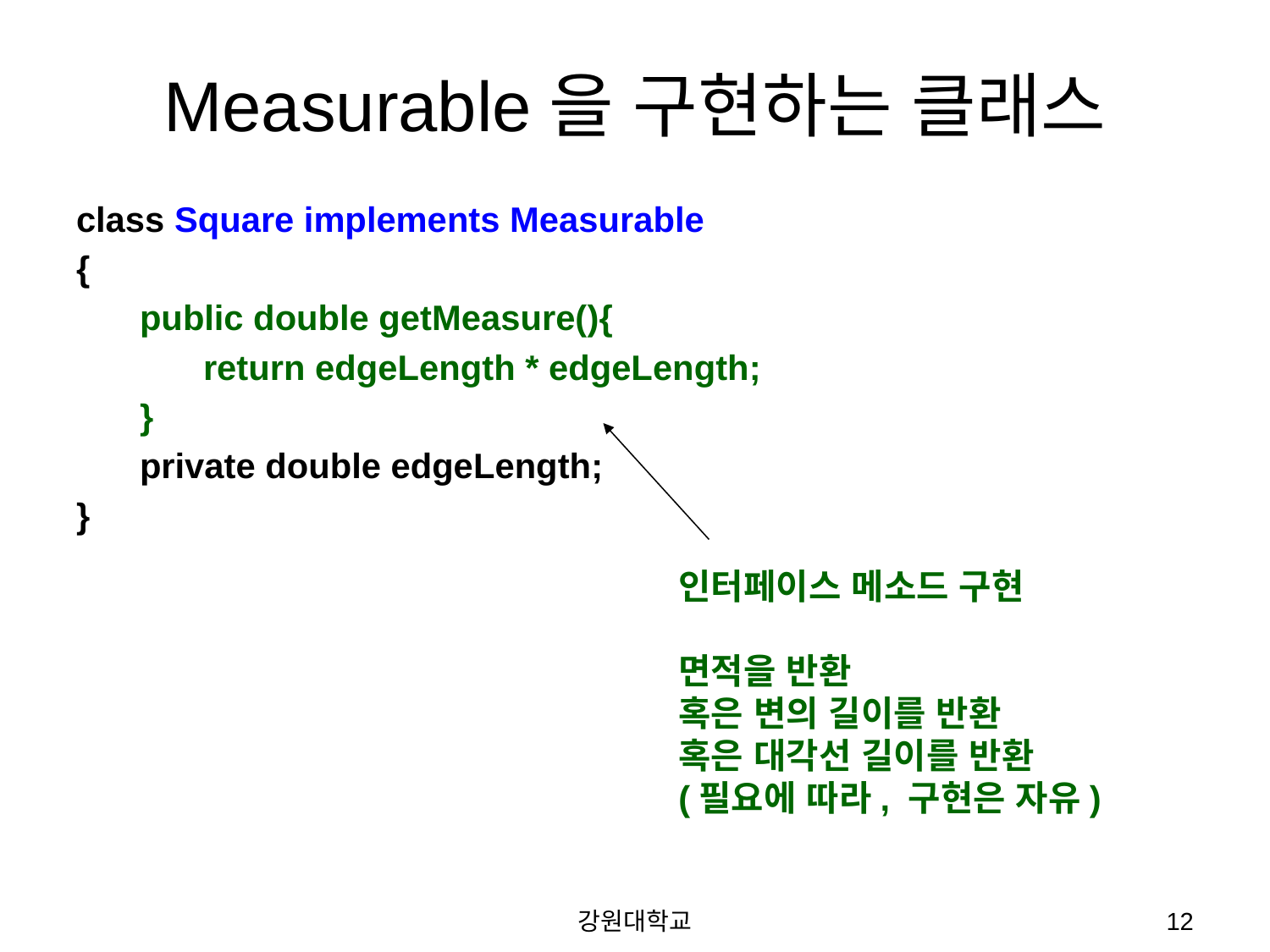

# Measurable을 구현하는 클래스
class Square implements Measurable
{
public double getMeasure(){
return edgeLength * edgeLength;
}
private double edgeLength;
}

인터페이스 메소드 구현

면적을 반환
혹은 변의 길이를 반환
혹은 대각선 길이를 반환
(필요에 따라, 구현은 자유)
강원대학교
12